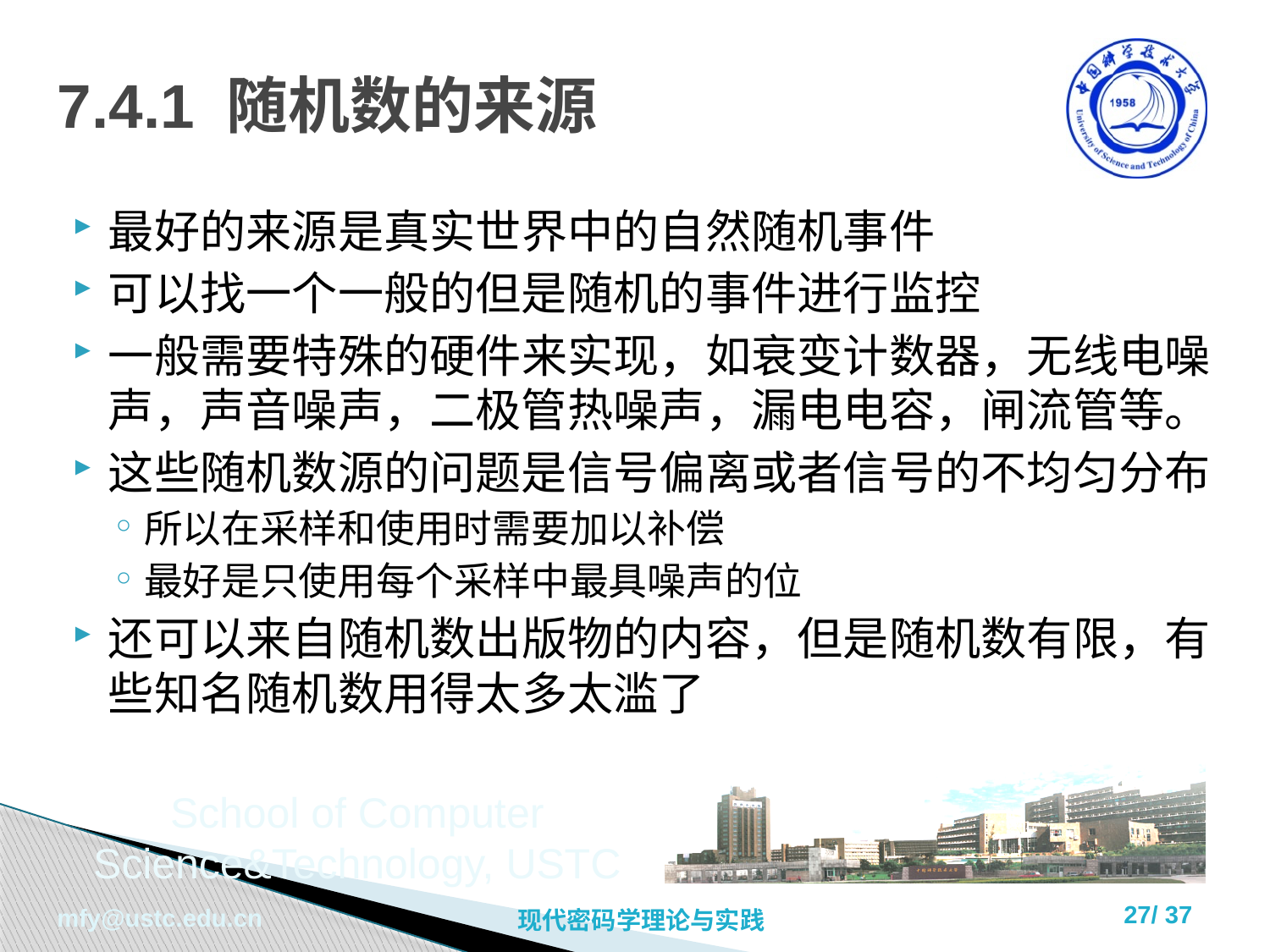

# 7.4.1 随机数的来源
最好的来源是真实世界中的自然随机事件
可以找一个一般的但是随机的事件进行监控
一般需要特殊的硬件来实现，如衰变计数器，无线电噪声，声音噪声，二极管热噪声，漏电电容，闸流管等。
这些随机数源的问题是信号偏离或者信号的不均匀分布
所以在采样和使用时需要加以补偿
最好是只使用每个采样中最具噪声的位
还可以来自随机数出版物的内容，但是随机数有限，有些知名随机数用得太多太滥了